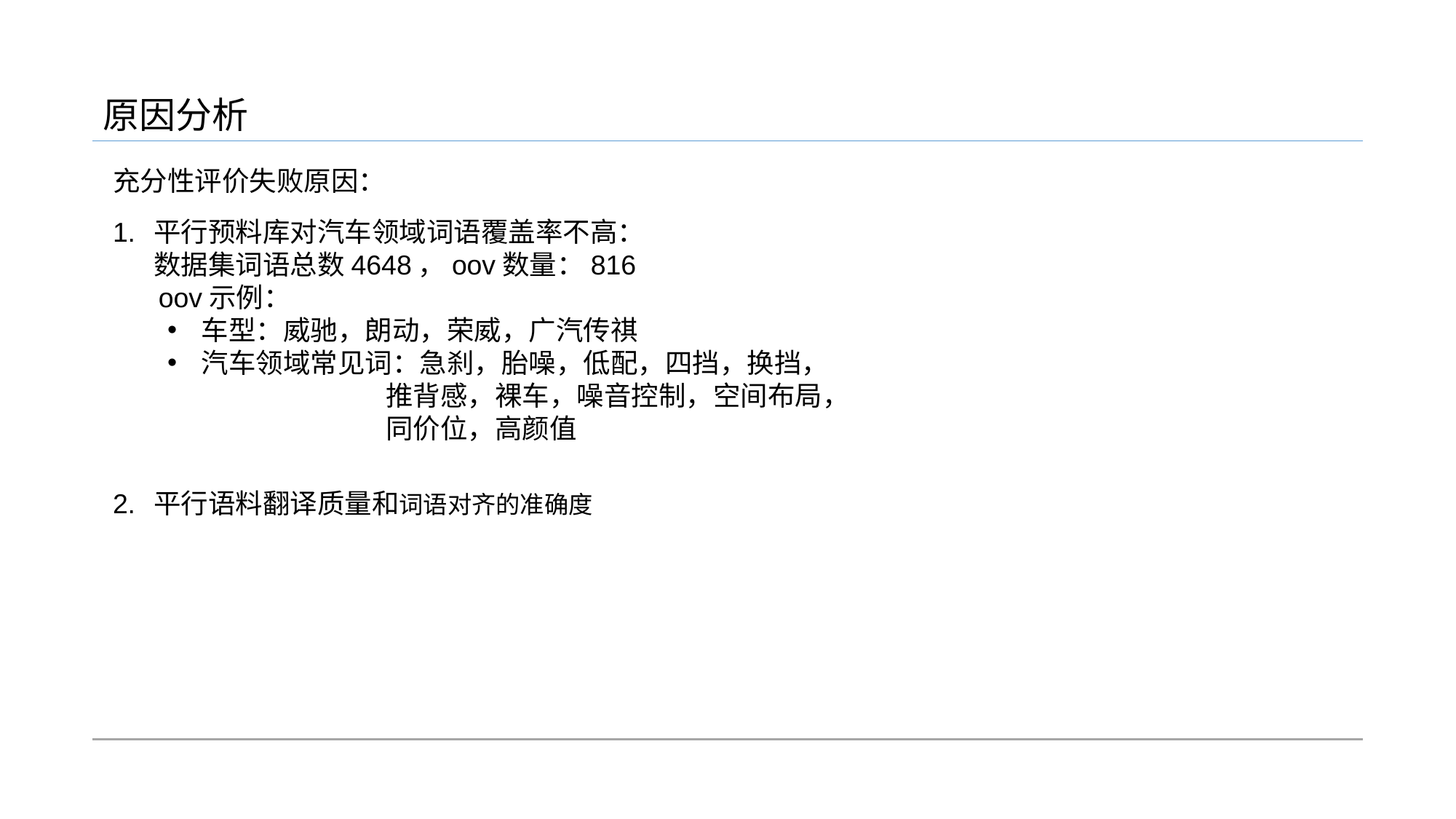

原因分析
充分性评价失败原因：
平行预料库对汽车领域词语覆盖率不高：
数据集词语总数4648，oov数量：816
      oov示例：
车型：威驰，朗动，荣威，广汽传祺
汽车领域常见词：急刹，胎噪，低配，四挡，换挡，
推背感，裸车，噪音控制，空间布局，
同价位，高颜值
平行语料翻译质量和词语对齐的准确度